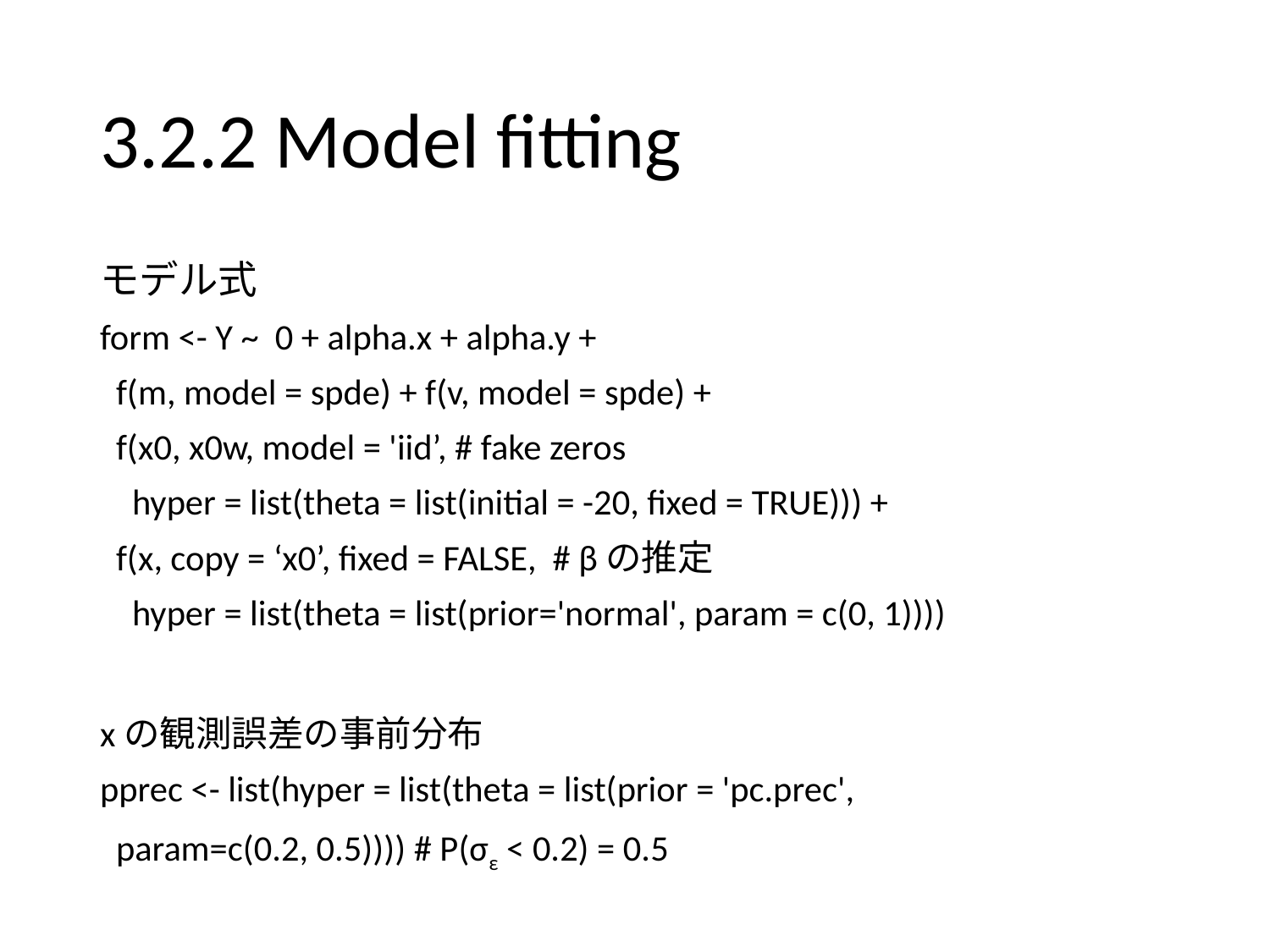

# 3.2.2 Model fitting
モデル式
form <- Y ~  0 + alpha.x + alpha.y +
  f(m, model = spde) + f(v, model = spde) +
  f(x0, x0w, model = 'iid’, # fake zeros
    hyper = list(theta = list(initial = -20, fixed = TRUE))) +
  f(x, copy = ‘x0’, fixed = FALSE,  # βの推定
    hyper = list(theta = list(prior='normal', param = c(0, 1))))

xの観測誤差の事前分布
pprec <- list(hyper = list(theta = list(prior = 'pc.prec',
  param=c(0.2, 0.5)))) # P(σε < 0.2) = 0.5